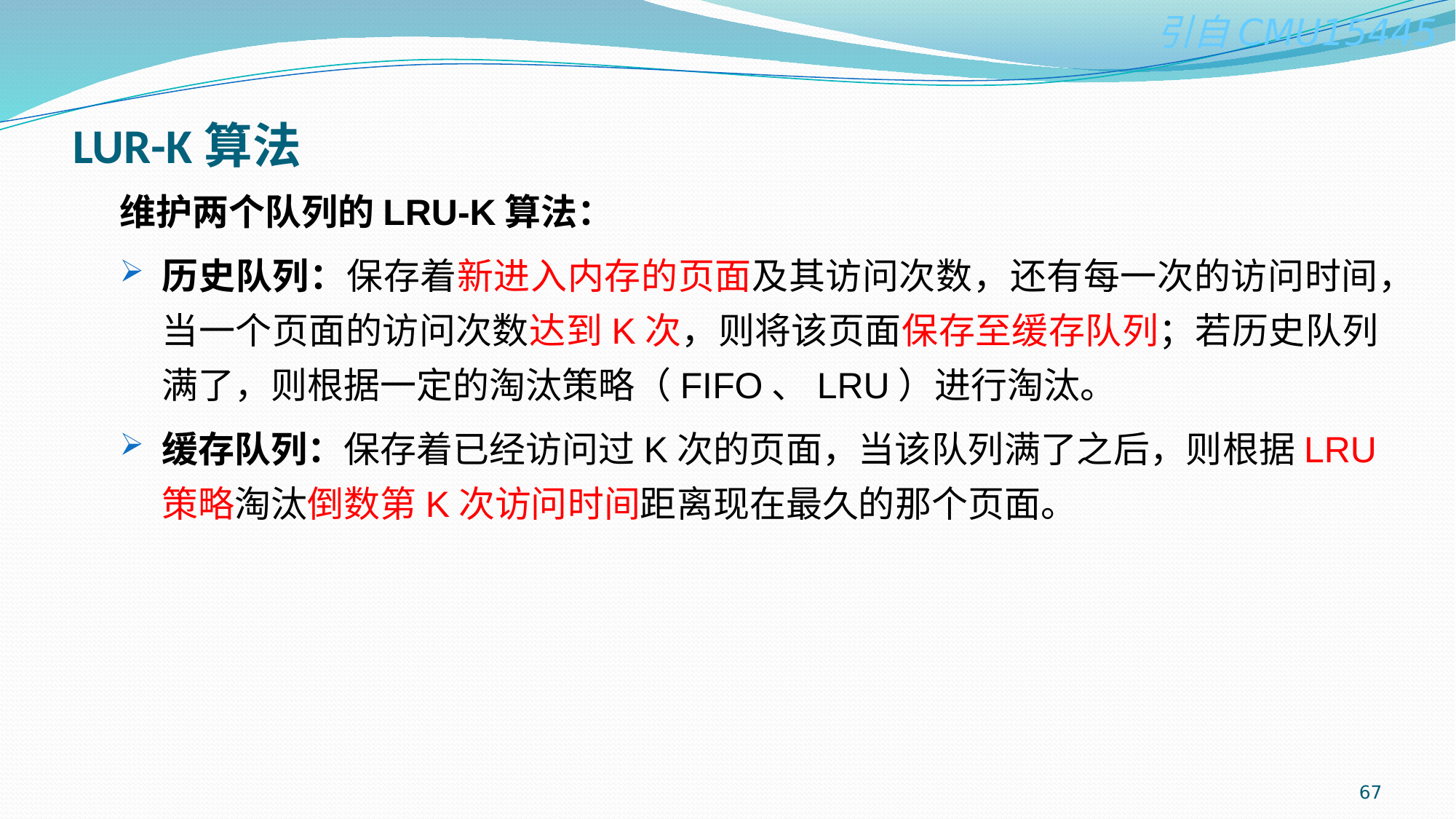

# LUR-K算法
维护两个队列的LRU-K算法：
历史队列：保存着新进入内存的页面及其访问次数，还有每一次的访问时间，当一个页面的访问次数达到K次，则将该页面保存至缓存队列；若历史队列满了，则根据一定的淘汰策略（FIFO、LRU）进行淘汰。
缓存队列：保存着已经访问过K次的页面，当该队列满了之后，则根据LRU策略淘汰倒数第K次访问时间距离现在最久的那个页面。
67